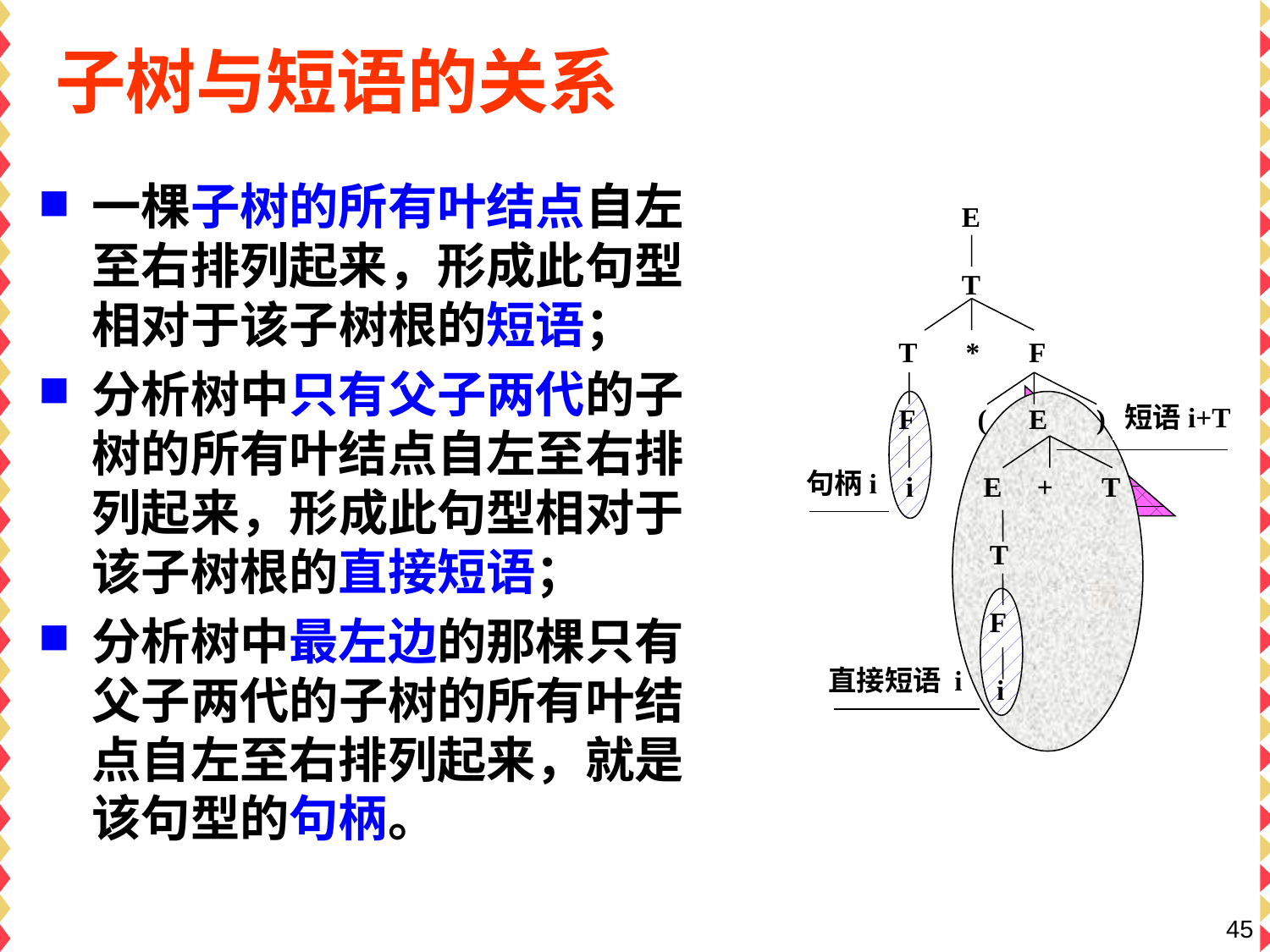

# 子树与短语的关系
一棵子树的所有叶结点自左至右排列起来，形成此句型相对于该子树根的短语；
分析树中只有父子两代的子树的所有叶结点自左至右排列起来，形成此句型相对于该子树根的直接短语；
分析树中最左边的那棵只有父子两代的子树的所有叶结点自左至右排列起来，就是该句型的句柄。
               E

               T

      T       *       F

      F         (      E       )

       i          E     +       T

                   T

                   F

                    i

句柄i

短语i+T

直接短语 i
45